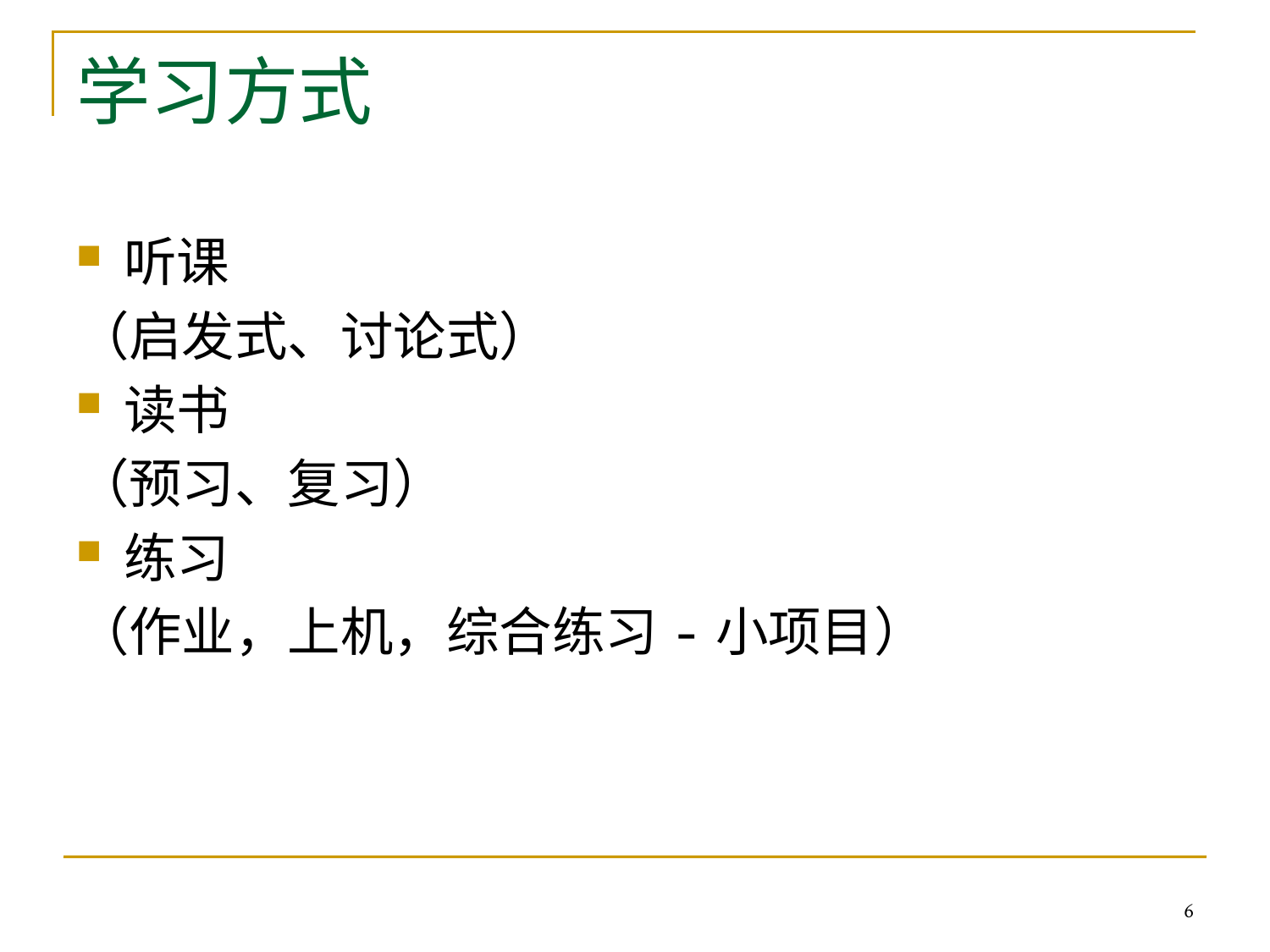

# 学习方式
听课
（启发式、讨论式）
读书
（预习、复习）
练习
（作业，上机，综合练习-小项目）

6